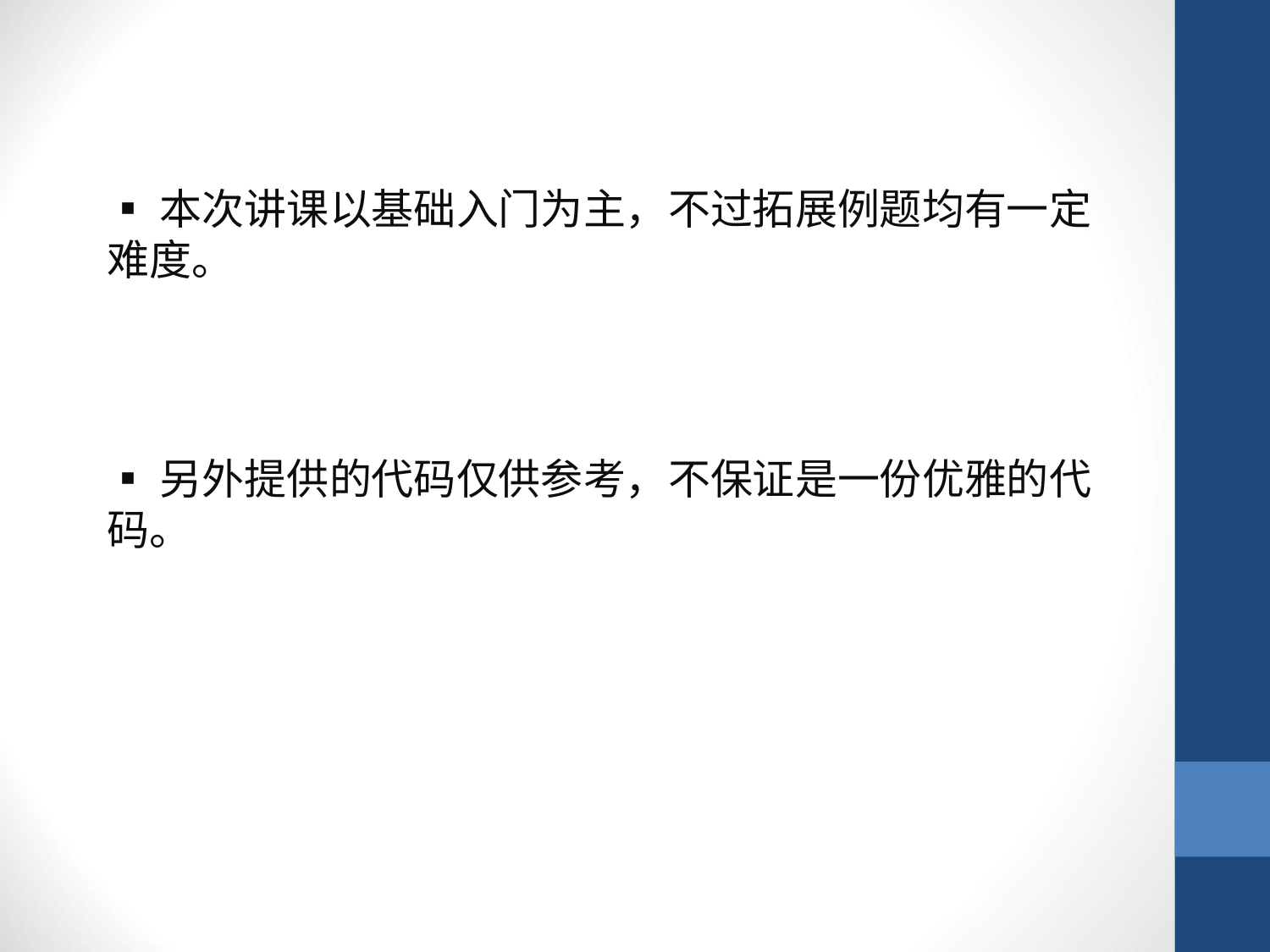

▪本次讲课以基础入门为主，不过拓展例题均有一定难度。
▪另外提供的代码仅供参考，不保证是一份优雅的代码。